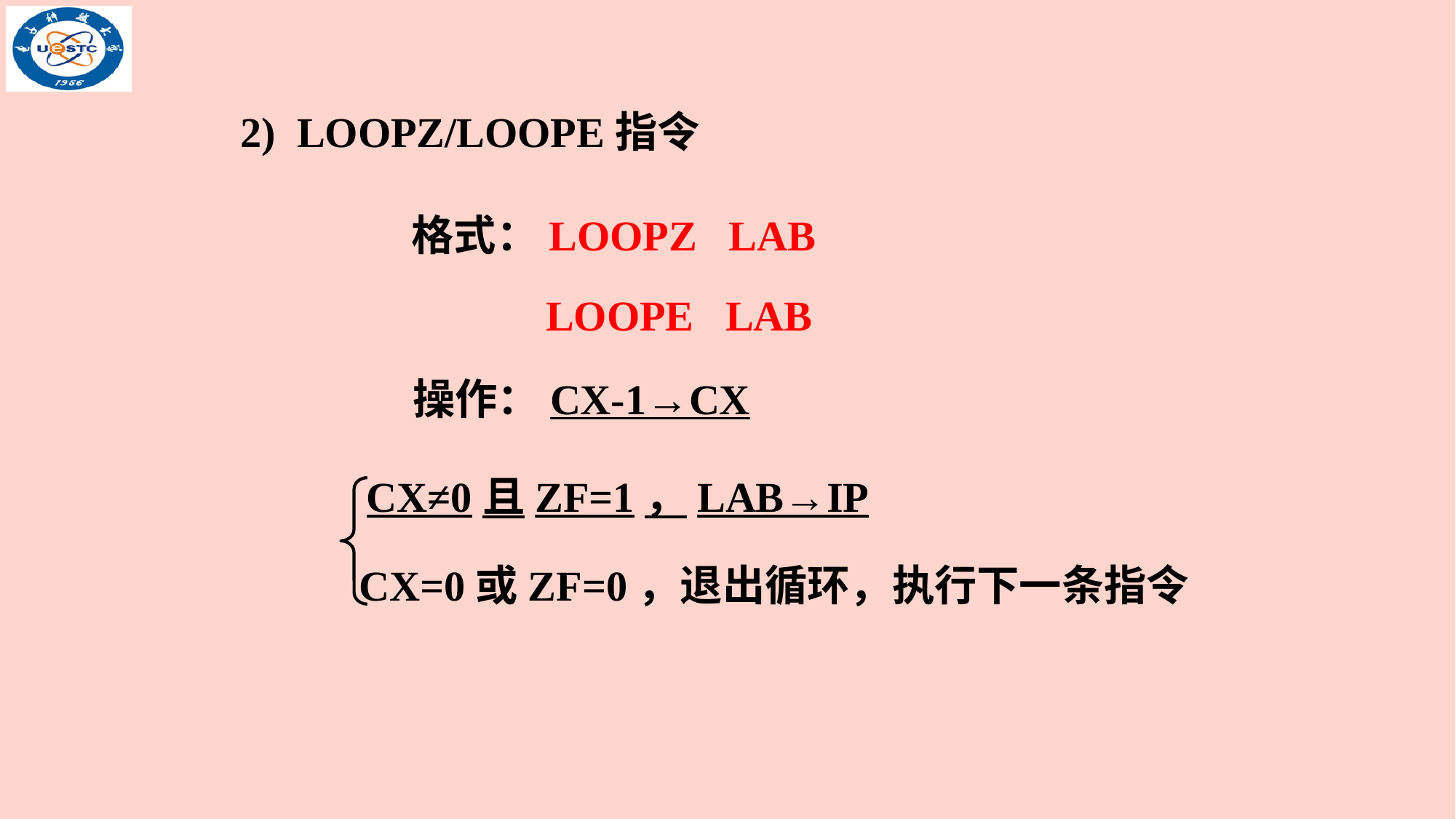

2)  LOOPZ/LOOPE指令
格式：LOOPZ   LAB
LOOPE   LAB
操作：CX-1→CX
CX≠0且ZF=1，LAB→IP

CX=0或ZF=0，退出循环，执行下一条指令